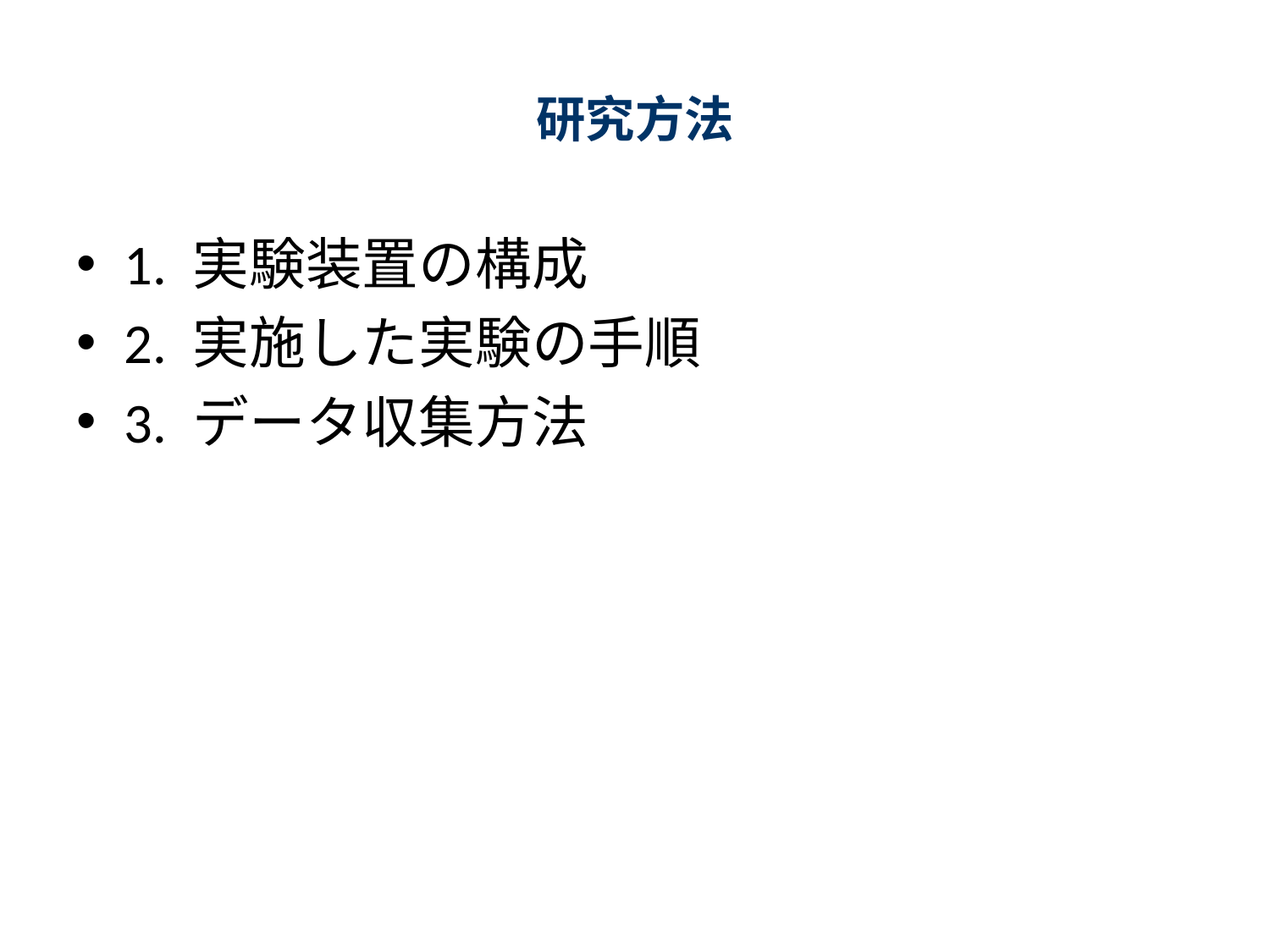

# 研究方法
1. 実験装置の構成
2. 実施した実験の手順
3. データ収集方法